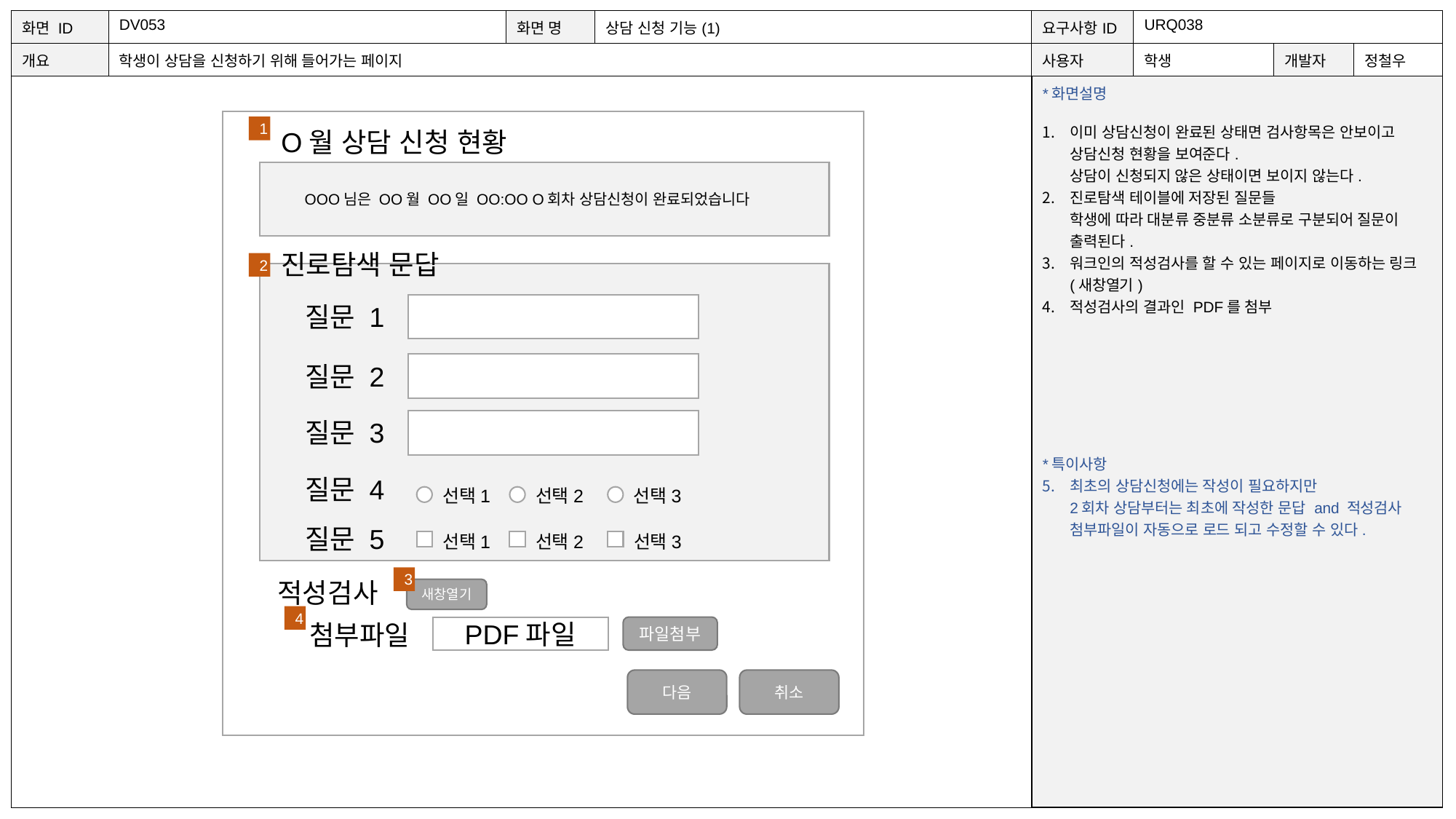

| 화면 ID | DV053 | 화면 명 | 상담 신청 기능(1) | 요구사항ID | URQ038 |  |  |
| --- | --- | --- | --- | --- | --- | --- | --- |
| 개요 | 학생이 상담을 신청하기 위해 들어가는 페이지 |  |  | 사용자 | 학생 | 개발자 | 정철우 |
|  |  |  |  | \*화면설명 이미 상담신청이 완료된 상태면 검사항목은 안보이고 상담신청 현황을 보여준다. 상담이 신청되지 않은 상태이면 보이지 않는다. 진로탐색 테이블에 저장된 질문들 학생에 따라 대분류 중분류 소분류로 구분되어 질문이 출력된다. 워크인의 적성검사를 할 수 있는 페이지로 이동하는 링크(새창열기) 적성검사의 결과인 PDF를 첨부 \*특이사항 최초의 상담신청에는 작성이 필요하지만 2회차 상담부터는 최초에 작성한 문답 and 적성검사 첨부파일이 자동으로 로드 되고 수정할 수 있다. |  |  |  |

1
O월 상담 신청 현황

OOO님은 OO월 OO일 OO:OO O회차 상담신청이 완료되었습니다
진로탐색 문답
2

질문 1

질문 2

질문 3

질문 4
선택1
선택2
선택3

질문 5
선택1
선택2
선택3

3
적성검사
새창열기
4
첨부파일
PDF파일
파일첨부
다음
취소